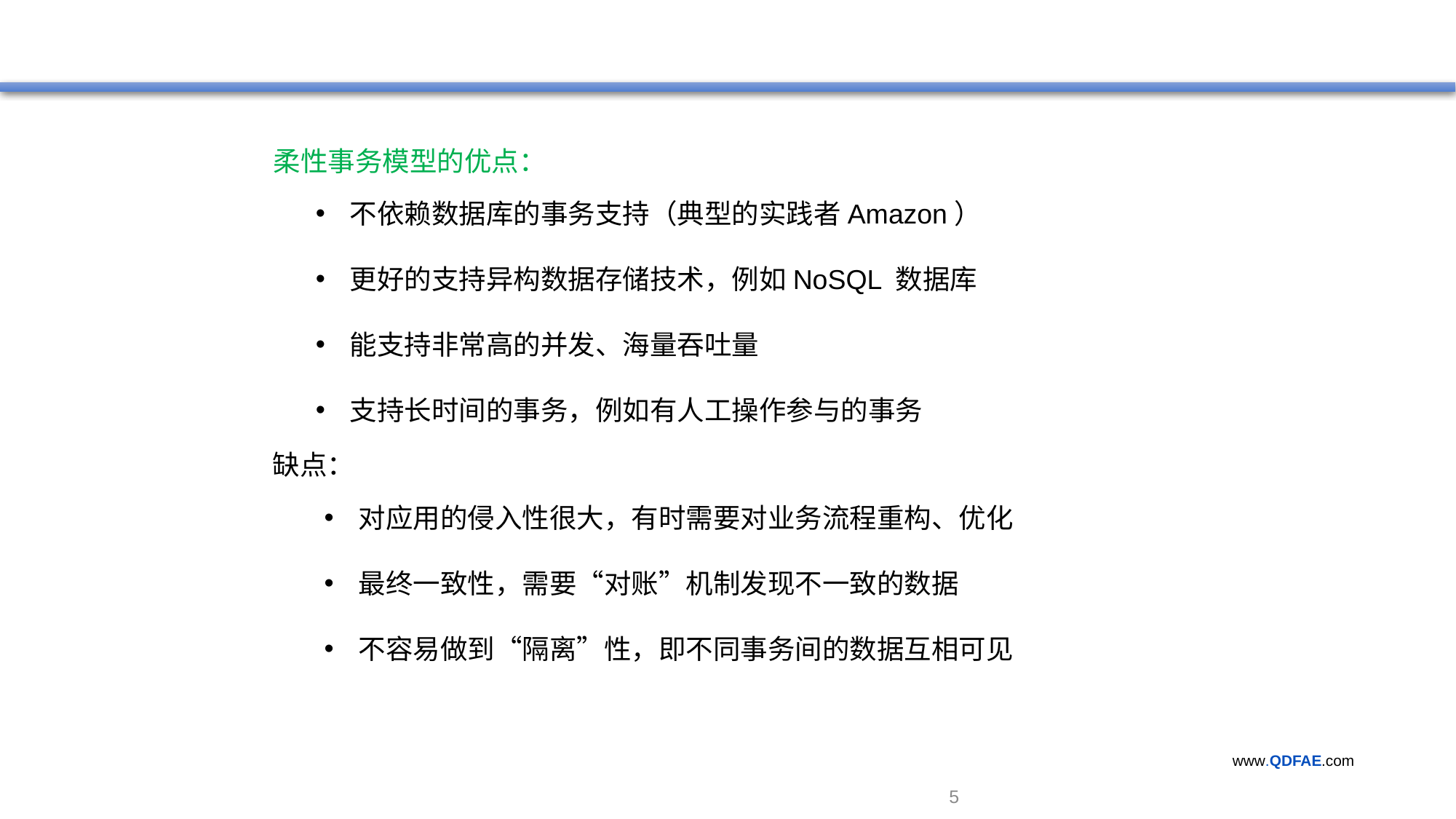

柔性事务模型的优点：
不依赖数据库的事务支持（典型的实践者Amazon）

更好的支持异构数据存储技术，例如NoSQL 数据库

能支持非常高的并发、海量吞吐量

支持长时间的事务，例如有人工操作参与的事务
缺点：
对应用的侵入性很大，有时需要对业务流程重构、优化

最终一致性，需要“对账”机制发现不一致的数据

不容易做到“隔离”性，即不同事务间的数据互相可见
                   5